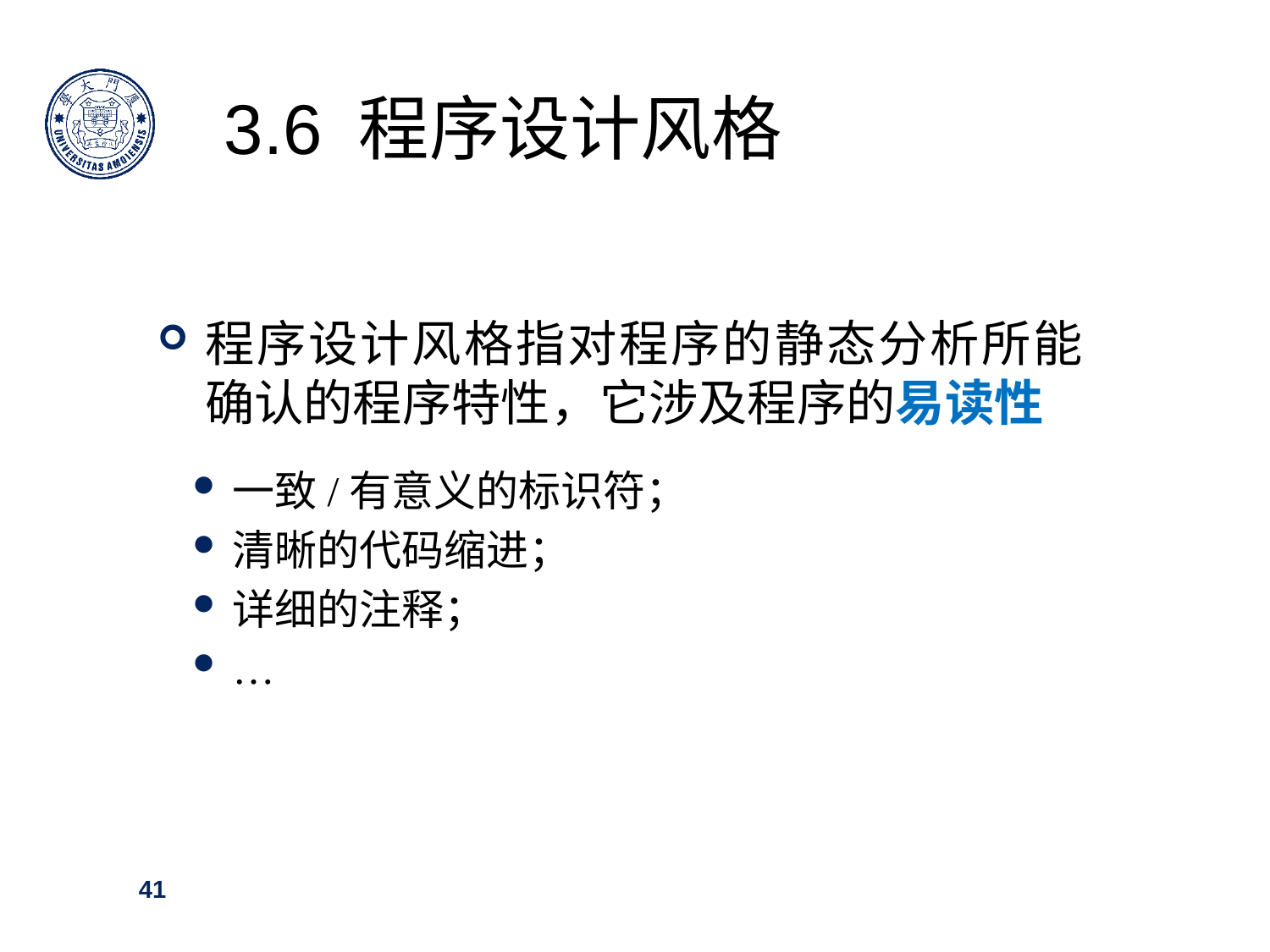

# 3.6 程序设计风格
程序设计风格指对程序的静态分析所能确认的程序特性，它涉及程序的易读性

一致/有意义的标识符；
清晰的代码缩进；
详细的注释；
…
41